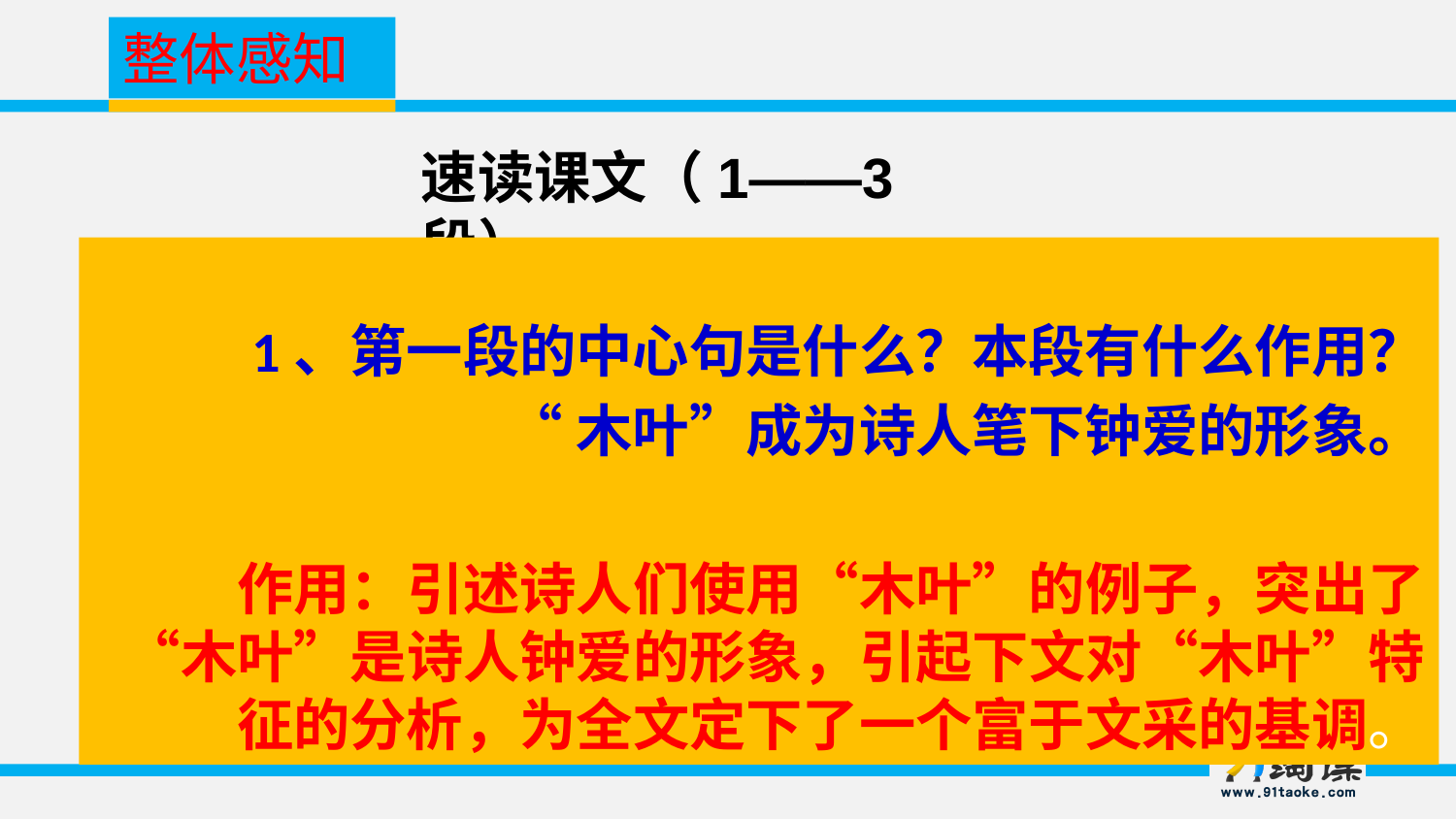

整体感知
速读课文（1——3段）
1、第一段的中心句是什么？本段有什么作用？
  “木叶”成为诗人笔下钟爱的形象。

  作用：引述诗人们使用“木叶”的例子，突出了“木叶”是诗人钟爱的形象，引起下文对“木叶”特征的分析，为全文定下了一个富于文采的基调。